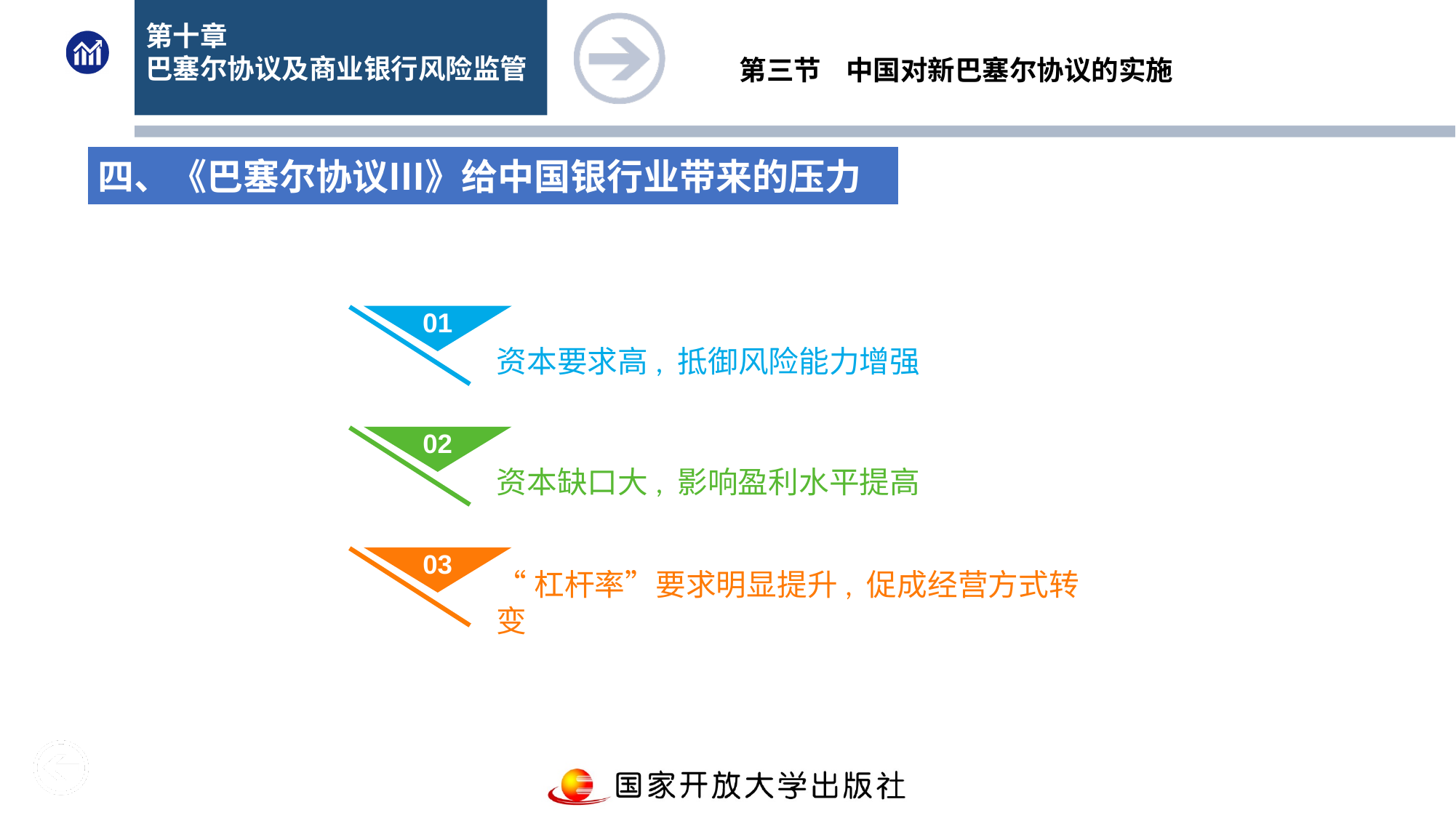

第十章
巴塞尔协议及商业银行风险监管
第三节    中国对新巴塞尔协议的实施
四、《巴塞尔协议Ⅲ》给中国银行业带来的压力
01
资本要求高, 抵御风险能力增强
02
资本缺口大, 影响盈利水平提高
03
“杠杆率”要求明显提升, 促成经营方式转变